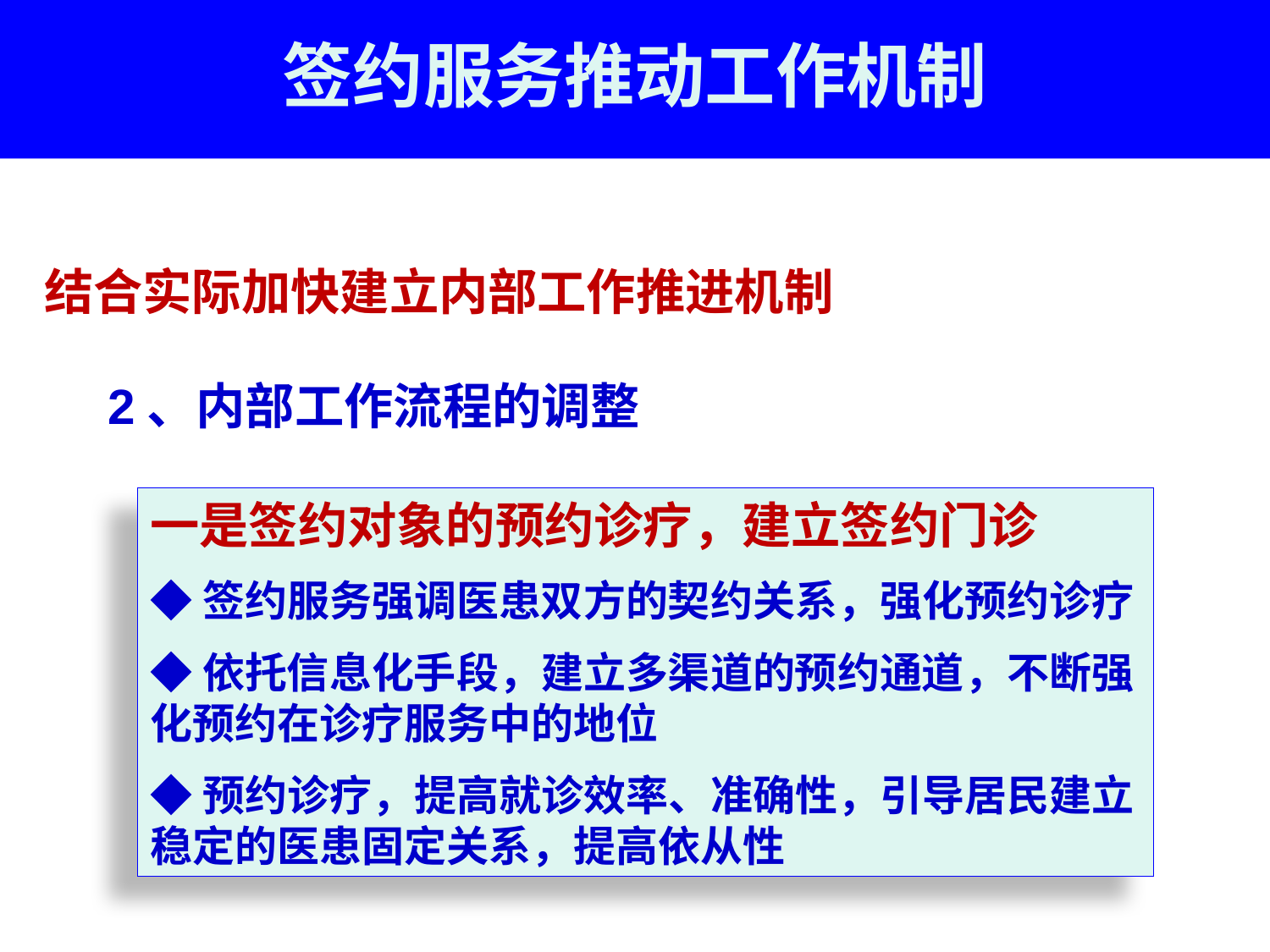

签约服务推动工作机制
结合实际加快建立内部工作推进机制
2、内部工作流程的调整
一是签约对象的预约诊疗，建立签约门诊
◆签约服务强调医患双方的契约关系，强化预约诊疗
◆依托信息化手段，建立多渠道的预约通道，不断强化预约在诊疗服务中的地位
◆预约诊疗，提高就诊效率、准确性，引导居民建立稳定的医患固定关系，提高依从性